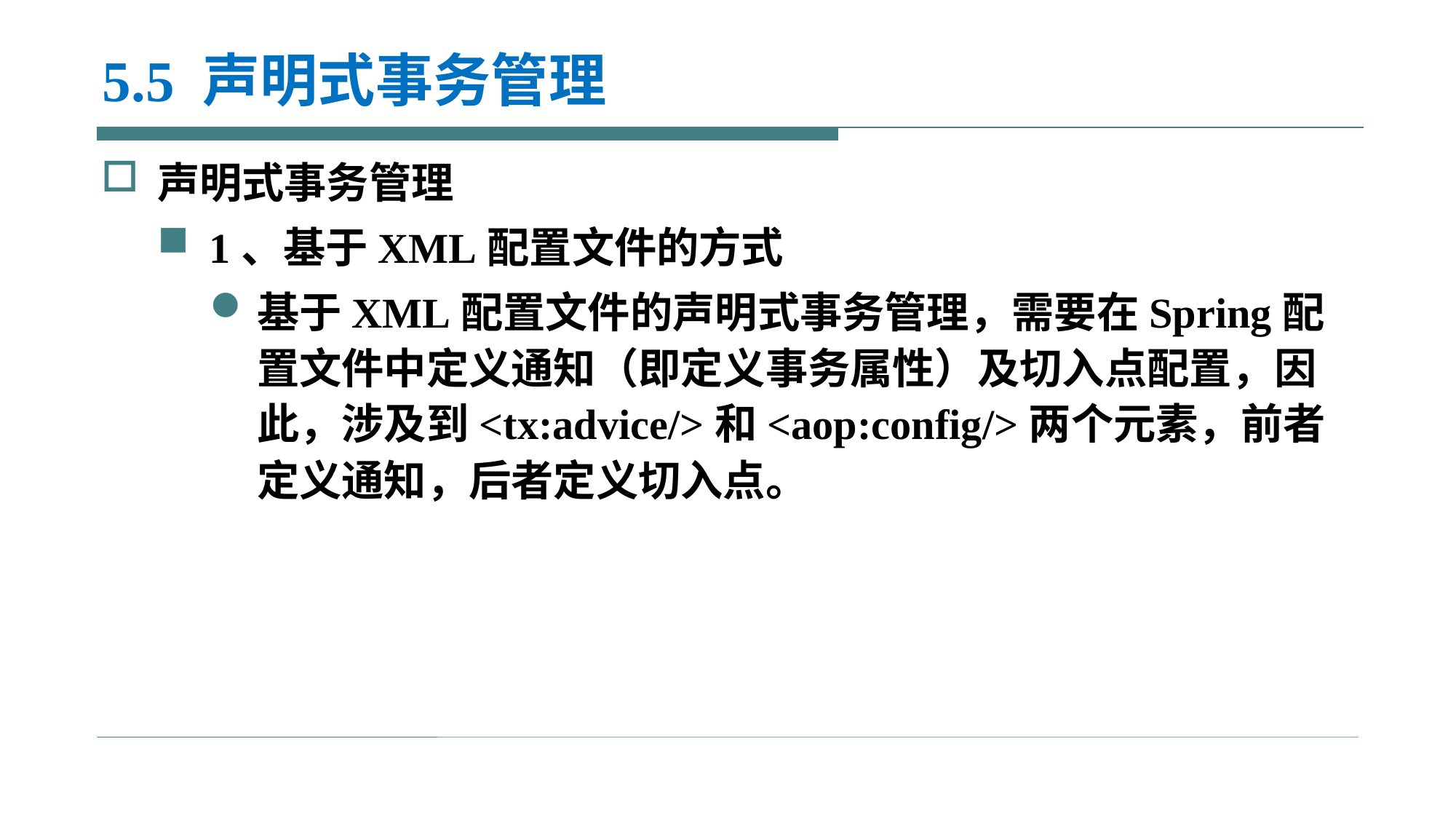

# 5.5 声明式事务管理
声明式事务管理
1、基于XML配置文件的方式
基于XML配置文件的声明式事务管理，需要在Spring配置文件中定义通知（即定义事务属性）及切入点配置，因此，涉及到<tx:advice/>和<aop:config/>两个元素，前者定义通知，后者定义切入点。
33